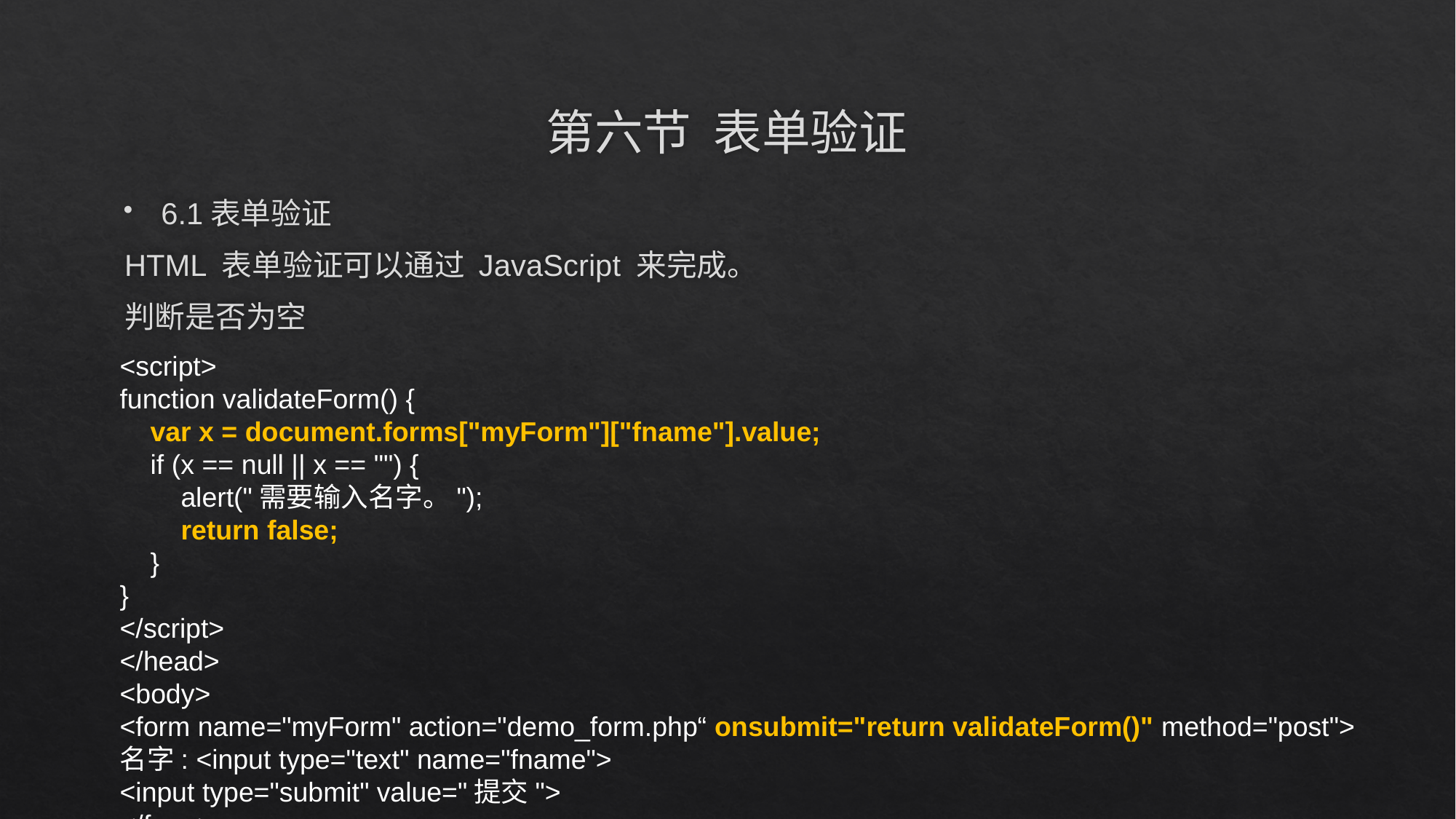

# 第六节  表单验证
6.1表单验证
HTML 表单验证可以通过 JavaScript 来完成。
判断是否为空
<script>
function validateForm() {
    var x = document.forms["myForm"]["fname"].value;
    if (x == null || x == "") {
        alert("需要输入名字。");
        return false;
    }
}
</script>
</head>
<body>
<form name="myForm" action="demo_form.php“ onsubmit="return validateForm()" method="post">
名字: <input type="text" name="fname">
<input type="submit" value="提交">
</form>

</body>